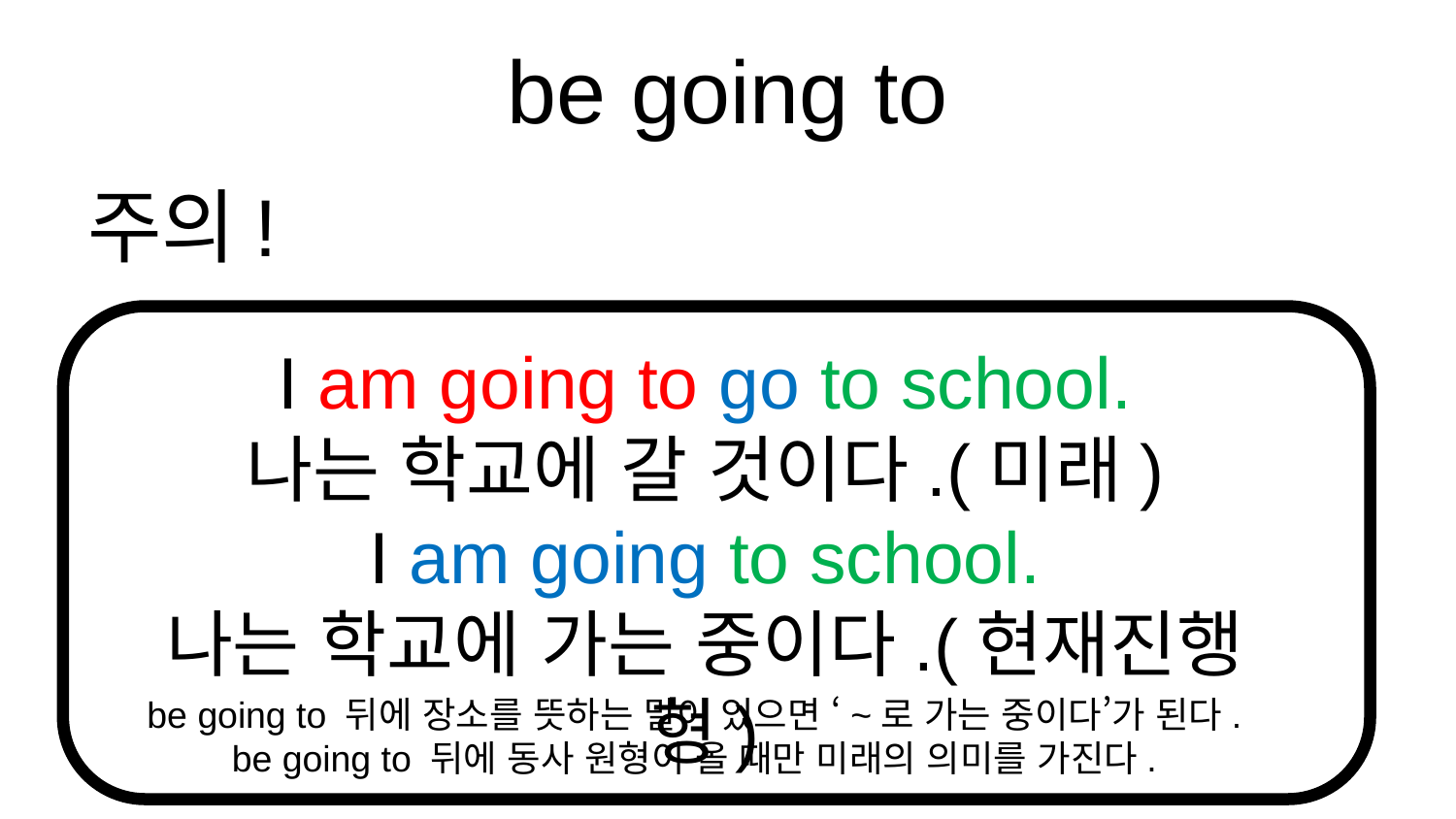

# be going to
주의!

I am going to go to school.
나는 학교에 갈 것이다.(미래)
I am going to school.
나는 학교에 가는 중이다.(현재진행형)
be going to 뒤에 장소를 뜻하는 말이 있으면 ‘~로 가는 중이다’가 된다.
be going to 뒤에 동사 원형이 올 때만 미래의 의미를 가진다.